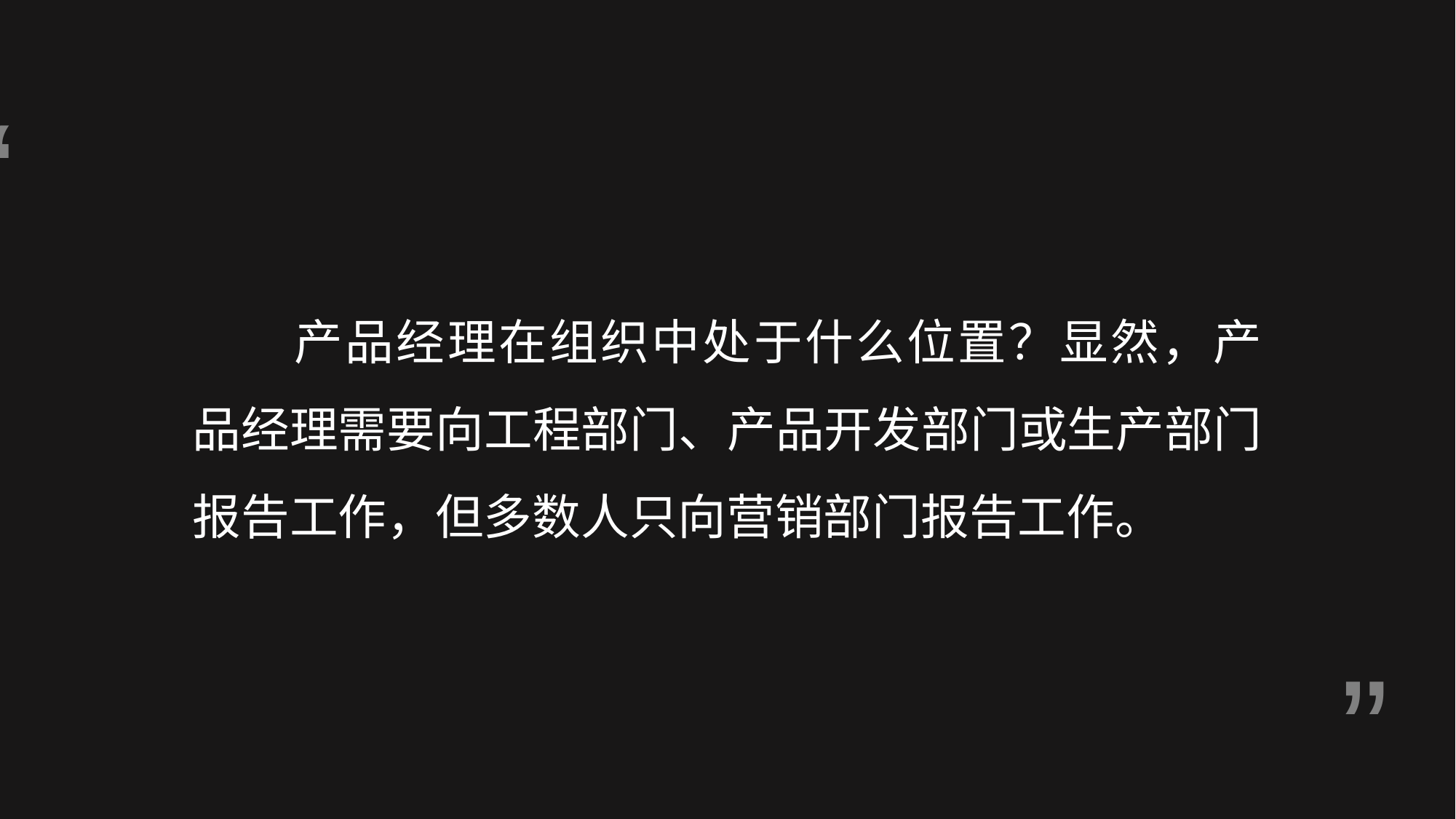

“
产品经理在组织中处于什么位置？显然，产品经理需要向工程部门、产品开发部门或生产部门报告工作，但多数人只向营销部门报告工作。
”